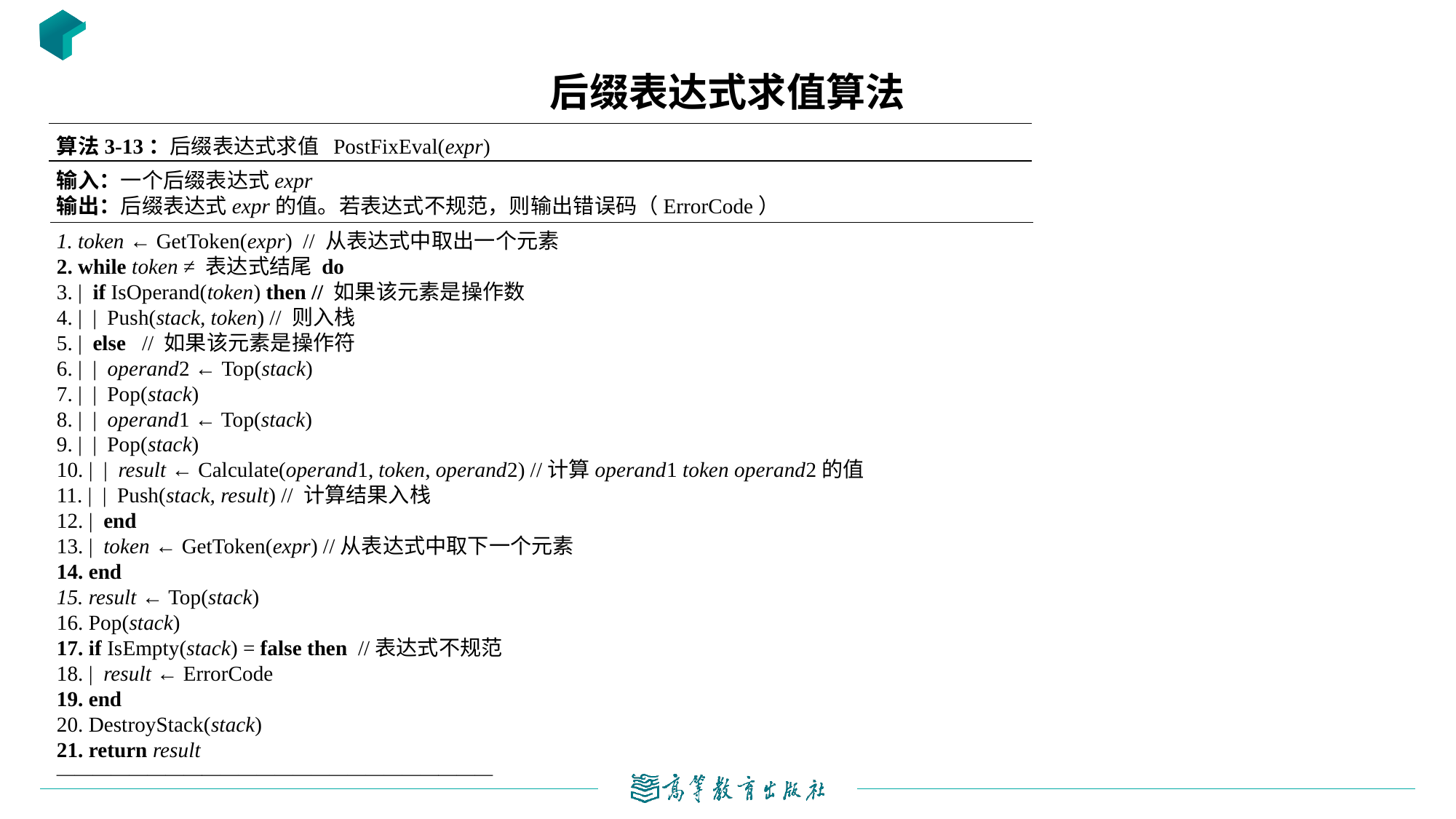

# 后缀表达式求值算法
算法3-13：后缀表达式求值  PostFixEval(expr)
输入：一个后缀表达式expr
输出：后缀表达式expr的值。若表达式不规范，则输出错误码（ErrorCode）
1. token ← GetToken(expr)  // 从表达式中取出一个元素
2. while token ≠ 表达式结尾 do
3. |  if IsOperand(token) then // 如果该元素是操作数
4. |  |  Push(stack, token) // 则入栈
5. |  else   // 如果该元素是操作符
6. |  |  operand2 ← Top(stack)
7. |  |  Pop(stack)
8. |  |  operand1 ← Top(stack)
9. |  |  Pop(stack)
10. |  |  result ← Calculate(operand1, token, operand2) //计算operand1 token operand2的值
11. |  |  Push(stack, result) // 计算结果入栈
12. |  end
13. |  token ← GetToken(expr) //从表达式中取下一个元素
14. end
15. result ← Top(stack)
16. Pop(stack)
17. if IsEmpty(stack) = false then  //表达式不规范
18. |  result ← ErrorCode
19. end
20. DestroyStack(stack)
21. return result
————————————————————————